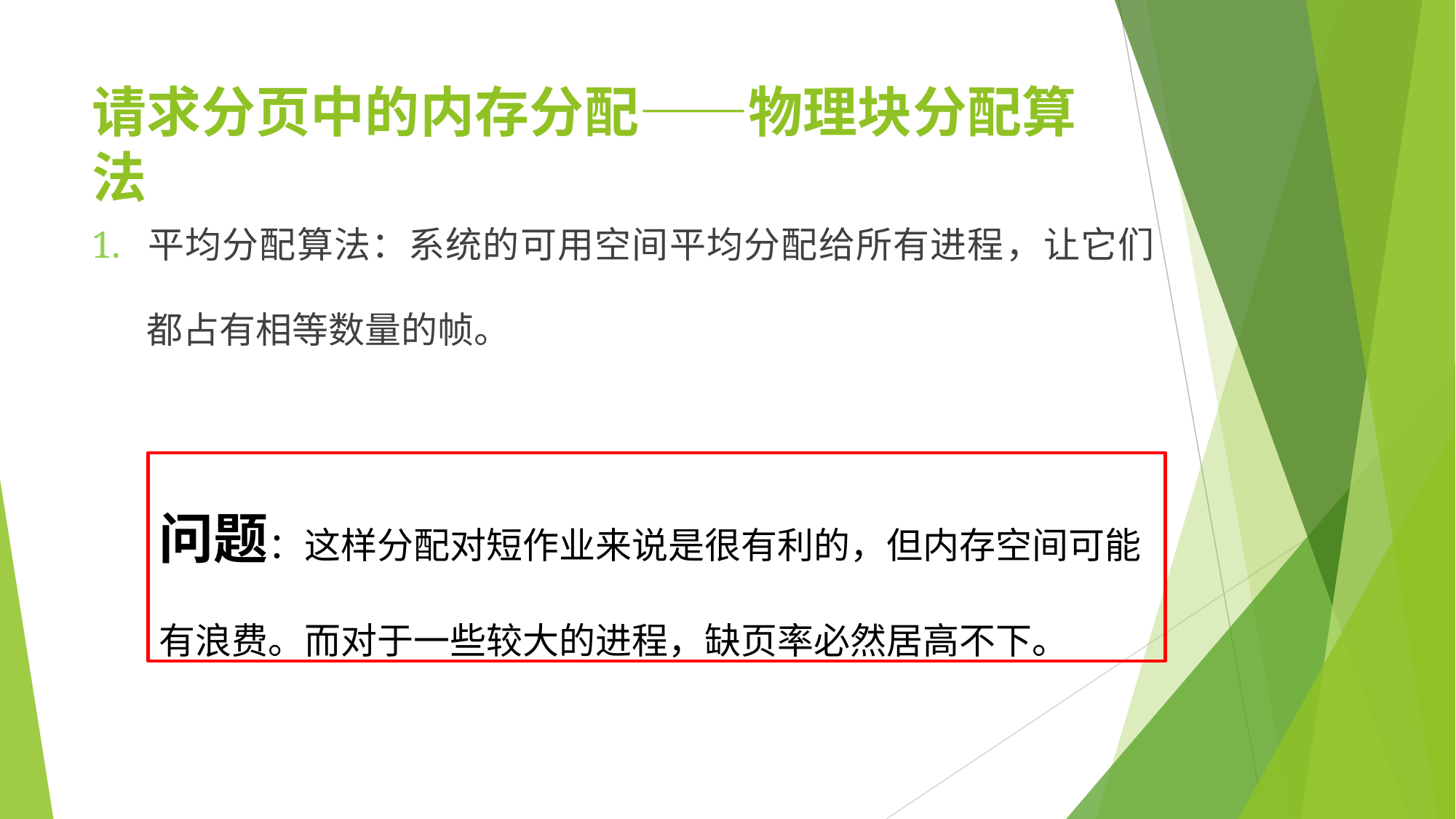

# 请求分页中的内存分配——物理块分配算法
1.	平均分配算法：系统的可用空间平均分配给所有进程，让它们

都占有相等数量的帧。

问题：这样分配对短作业来说是很有利的，但内存空间可能

有浪费。而对于一些较大的进程，缺页率必然居高不下。